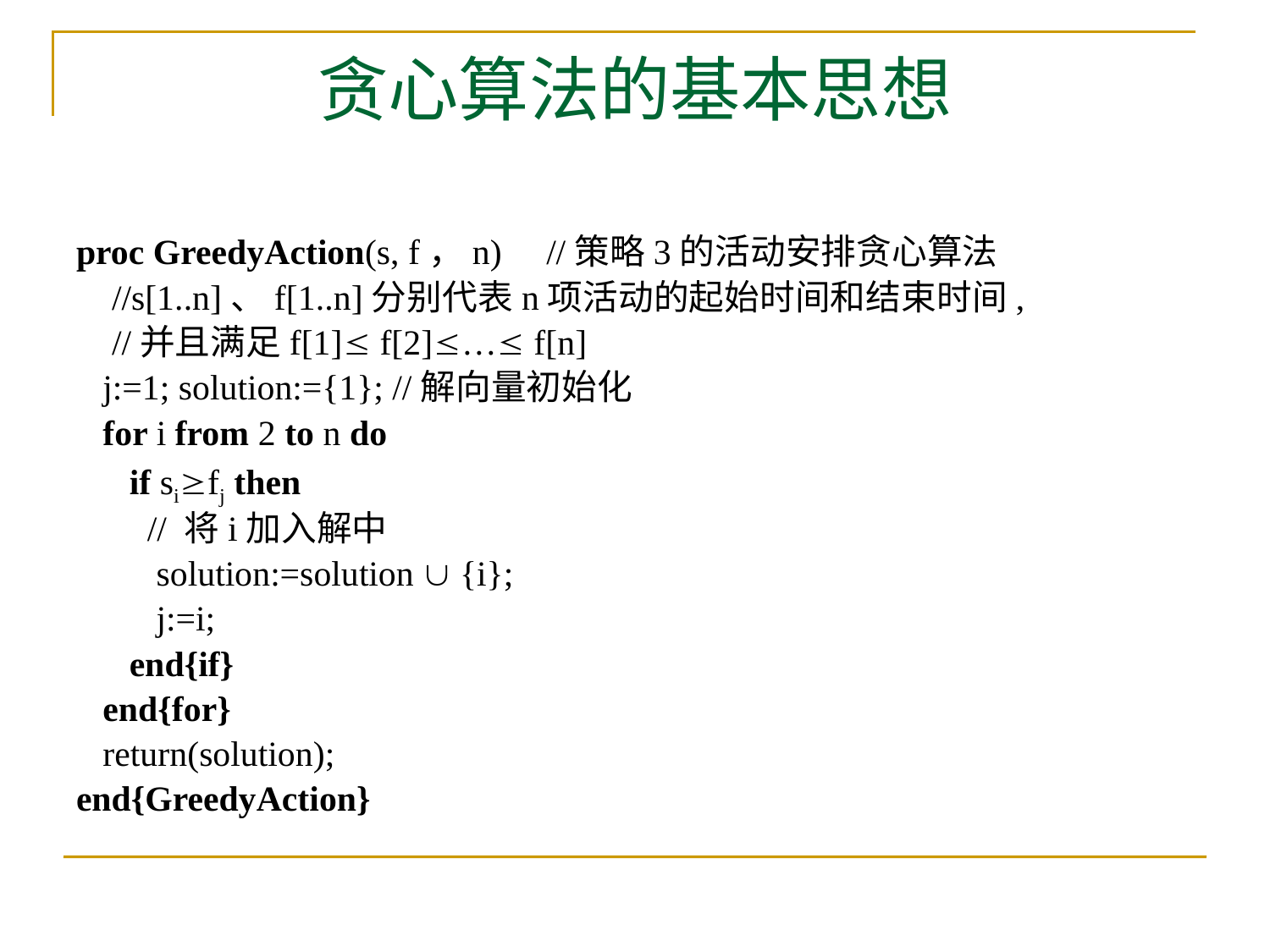

# 贪心算法的基本思想
proc GreedyAction(s, f，n)     //策略3的活动安排贪心算法
    //s[1..n]、f[1..n]分别代表n项活动的起始时间和结束时间,
    //并且满足f[1]≤ f[2]≤…≤ f[n]
   j:=1; solution:={1}; //解向量初始化
   for i from 2 to n do
      if si≥fj then
        // 将i加入解中
         solution:=solution ∪ {i};
         j:=i;
      end{if}
   end{for}
   return(solution);
end{GreedyAction}